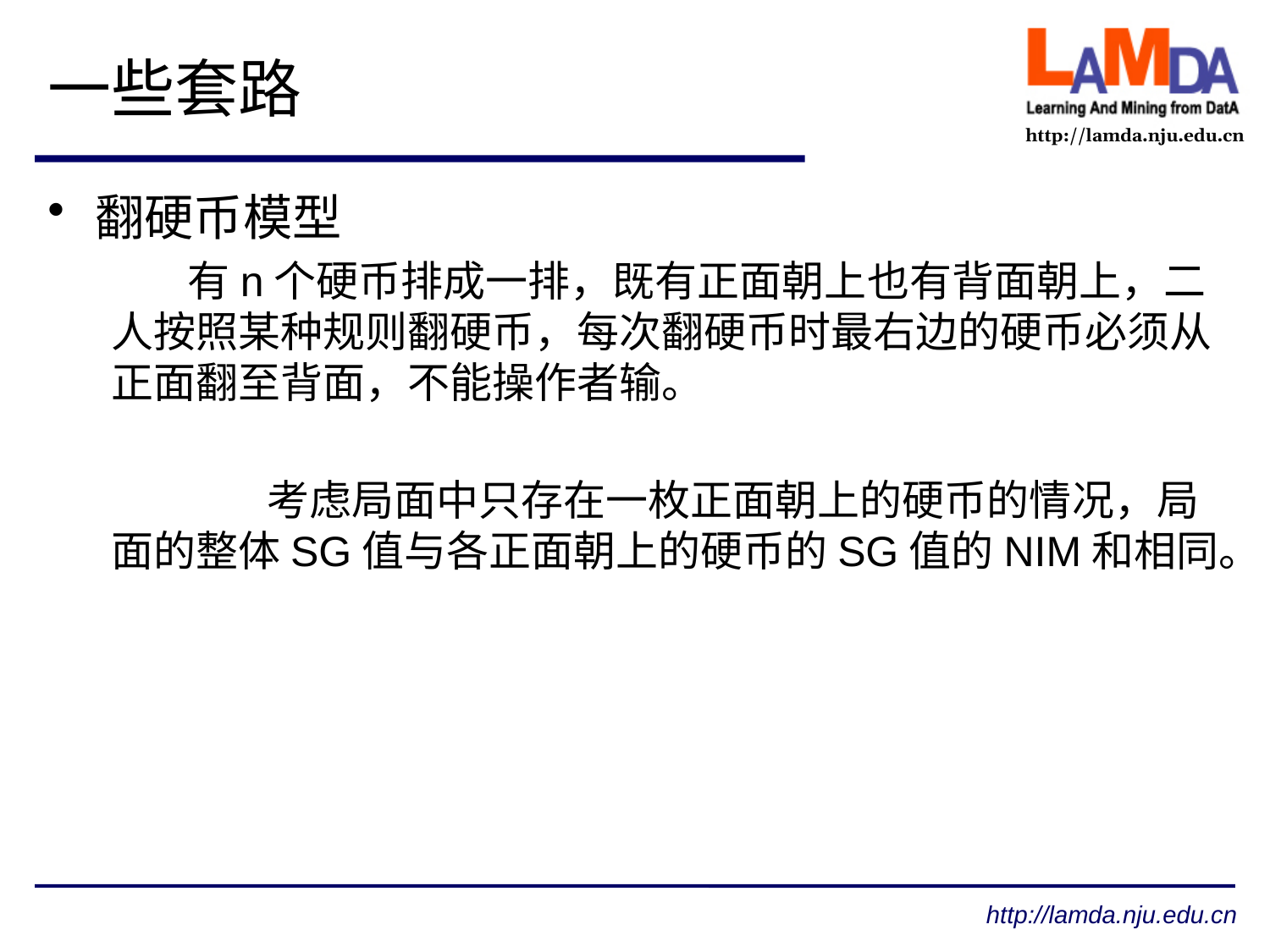

# 一些套路
翻硬币模型
       有n个硬币排成一排，既有正面朝上也有背面朝上，二人按照某种规则翻硬币，每次翻硬币时最右边的硬币必须从正面翻至背面，不能操作者输。

	  考虑局面中只存在一枚正面朝上的硬币的情况，局面的整体SG值与各正面朝上的硬币的SG值的NIM和相同。